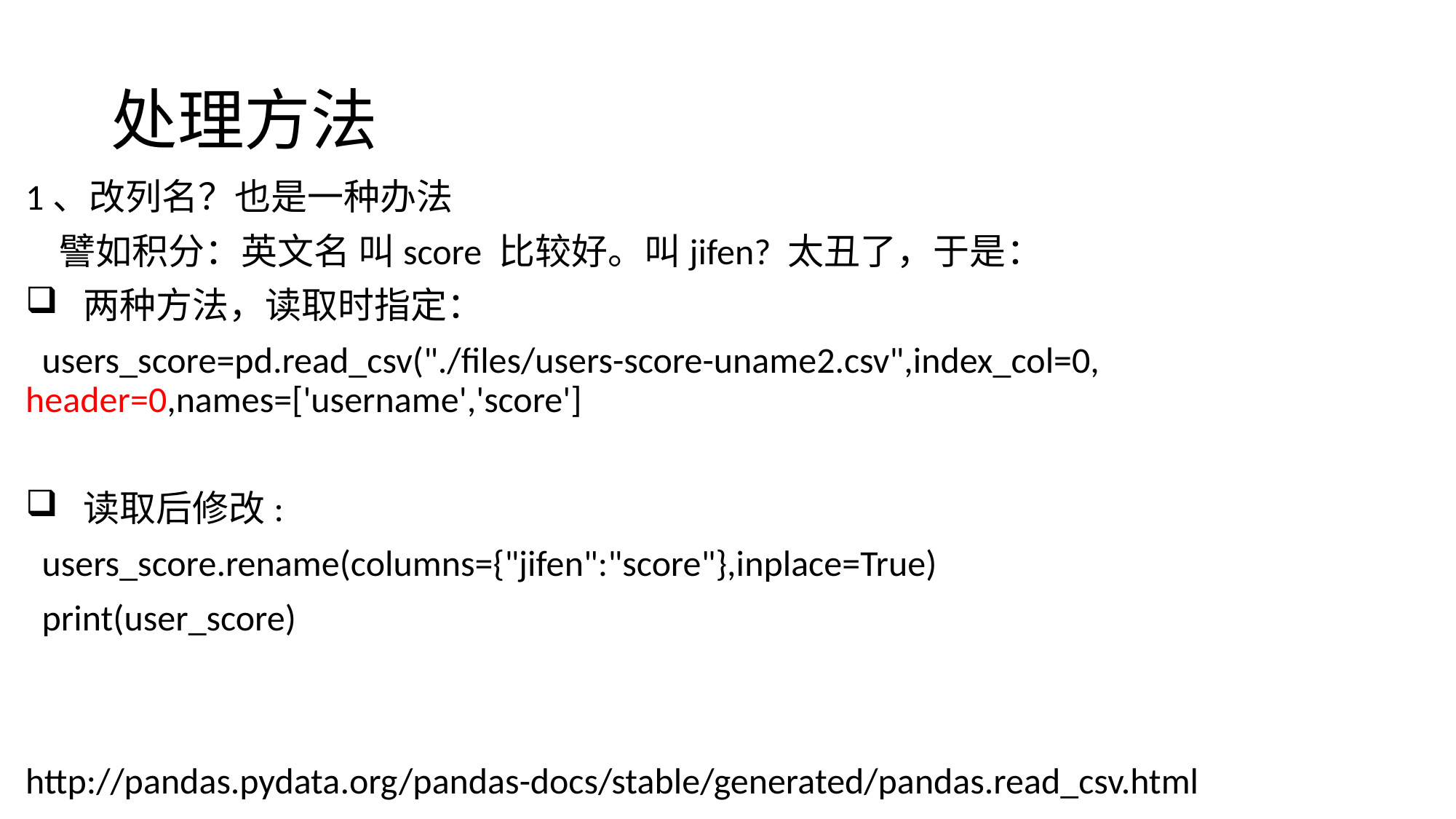

# 处理方法
1、改列名？也是一种办法
   譬如积分：英文名 叫score 比较好。叫jifen? 太丑了，于是：
  两种方法，读取时指定：
  users_score=pd.read_csv("./files/users-score-uname2.csv",index_col=0, header=0,names=['username','score']

  读取后修改:
  users_score.rename(columns={"jifen":"score"},inplace=True)
  print(user_score)

http://pandas.pydata.org/pandas-docs/stable/generated/pandas.read_csv.html